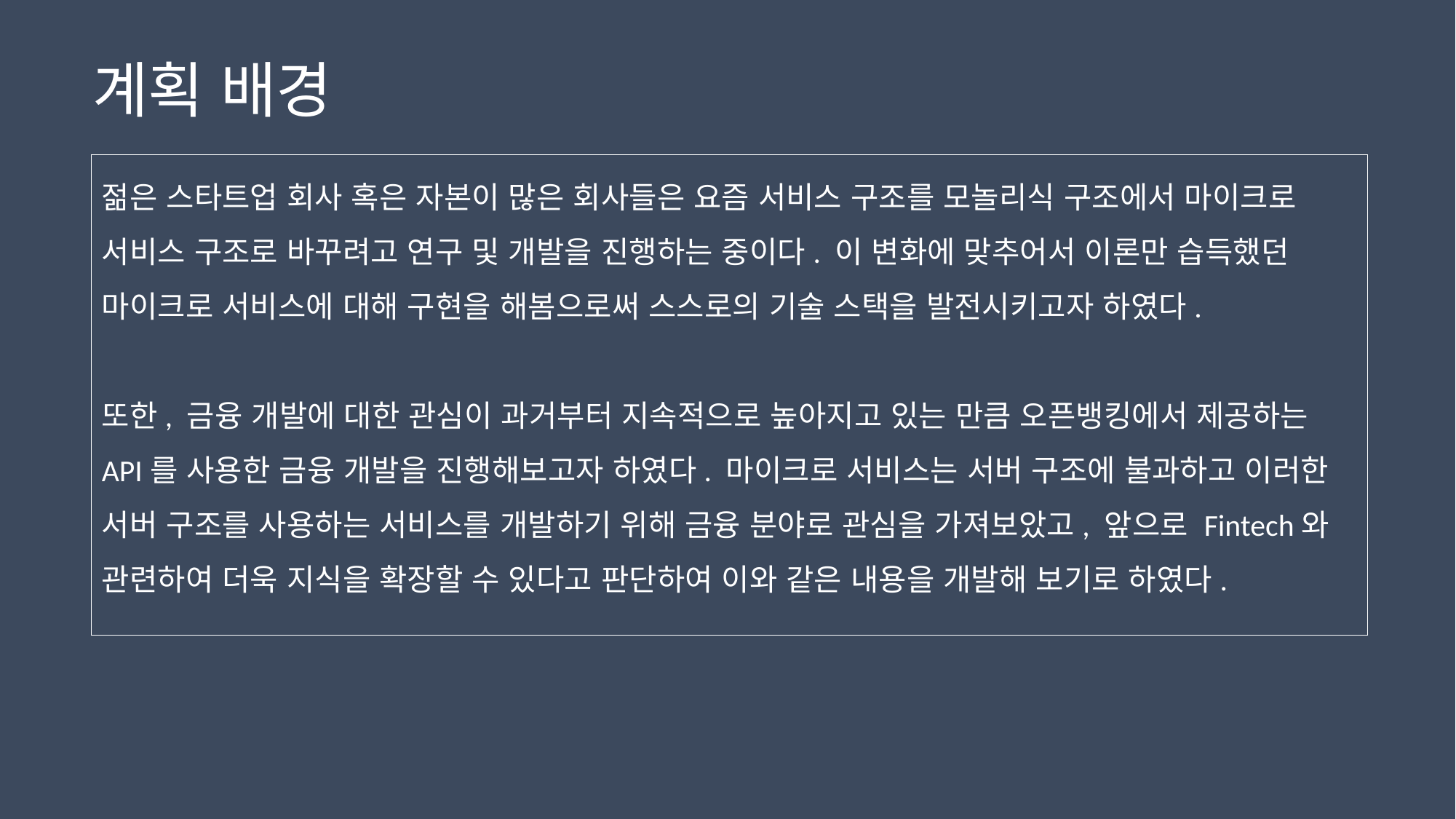

계획 배경
젊은 스타트업 회사 혹은 자본이 많은 회사들은 요즘 서비스 구조를 모놀리식 구조에서 마이크로 서비스 구조로 바꾸려고 연구 및 개발을 진행하는 중이다. 이 변화에 맞추어서 이론만 습득했던 마이크로 서비스에 대해 구현을 해봄으로써 스스로의 기술 스택을 발전시키고자 하였다.

또한, 금융 개발에 대한 관심이 과거부터 지속적으로 높아지고 있는 만큼 오픈뱅킹에서 제공하는 API를 사용한 금융 개발을 진행해보고자 하였다. 마이크로 서비스는 서버 구조에 불과하고 이러한 서버 구조를 사용하는 서비스를 개발하기 위해 금융 분야로 관심을 가져보았고, 앞으로 Fintech와 관련하여 더욱 지식을 확장할 수 있다고 판단하여 이와 같은 내용을 개발해 보기로 하였다.